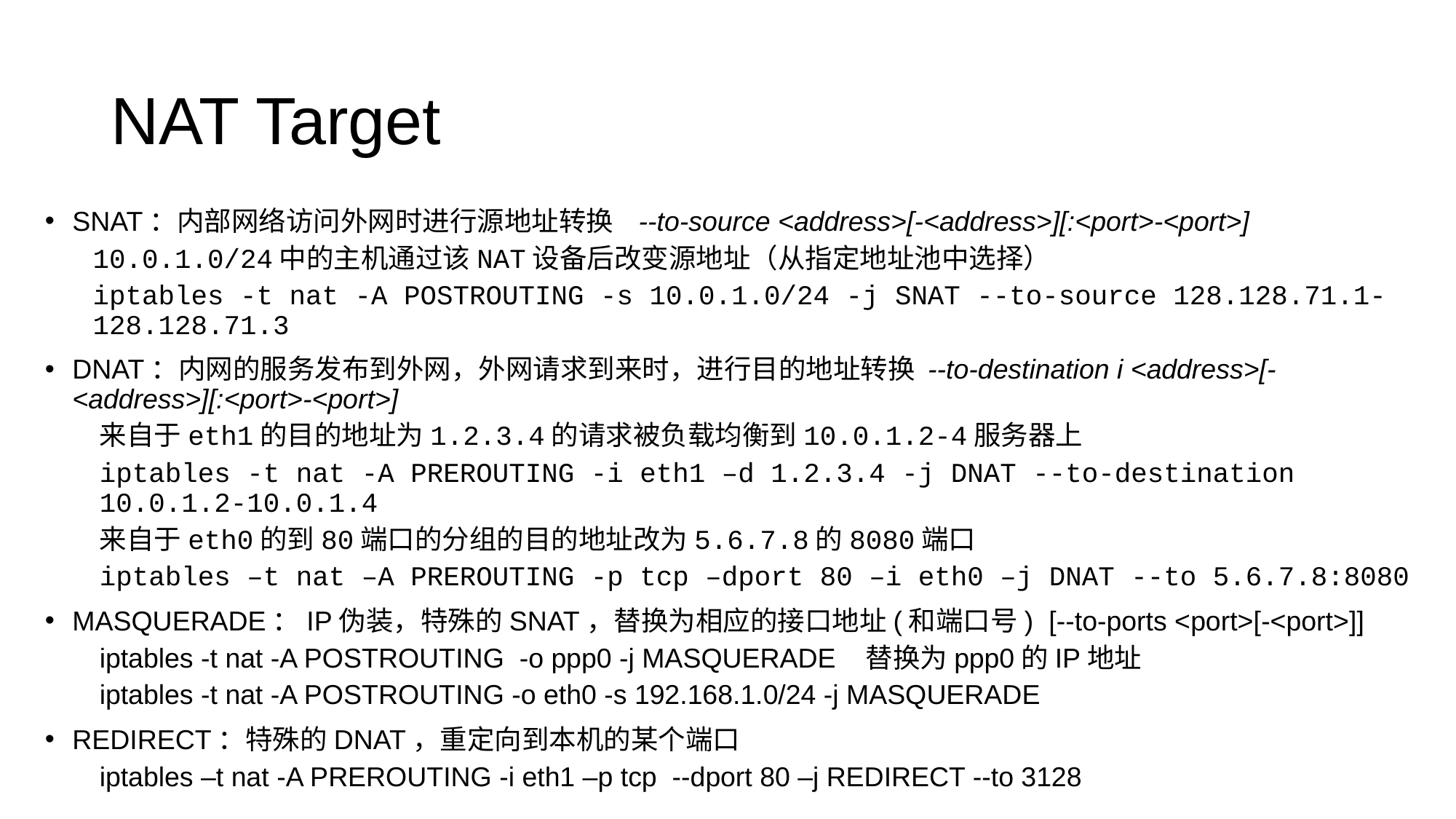

# NAT Target
SNAT：内部网络访问外网时进行源地址转换   --to-source <address>[-<address>][:<port>-<port>]
10.0.1.0/24中的主机通过该NAT设备后改变源地址（从指定地址池中选择）
iptables -t nat -A POSTROUTING -s 10.0.1.0/24 -j SNAT --to-source 128.128.71.1-128.128.71.3
DNAT：内网的服务发布到外网，外网请求到来时，进行目的地址转换 --to-destination i <address>[-<address>][:<port>-<port>]
来自于eth1的目的地址为1.2.3.4的请求被负载均衡到10.0.1.2-4服务器上
iptables -t nat -A PREROUTING -i eth1 –d 1.2.3.4 -j DNAT --to-destination 10.0.1.2-10.0.1.4
来自于eth0的到80端口的分组的目的地址改为5.6.7.8的8080端口
iptables –t nat –A PREROUTING -p tcp –dport 80 –i eth0 –j DNAT --to 5.6.7.8:8080
MASQUERADE：IP伪装，特殊的SNAT，替换为相应的接口地址(和端口号)  [--to-ports <port>[-<port>]]
iptables -t nat -A POSTROUTING  -o ppp0 -j MASQUERADE   替换为ppp0的IP地址
iptables -t nat -A POSTROUTING -o eth0 -s 192.168.1.0/24 -j MASQUERADE
REDIRECT：特殊的DNAT，重定向到本机的某个端口
iptables –t nat -A PREROUTING -i eth1 –p tcp  --dport 80 –j REDIRECT --to 3128